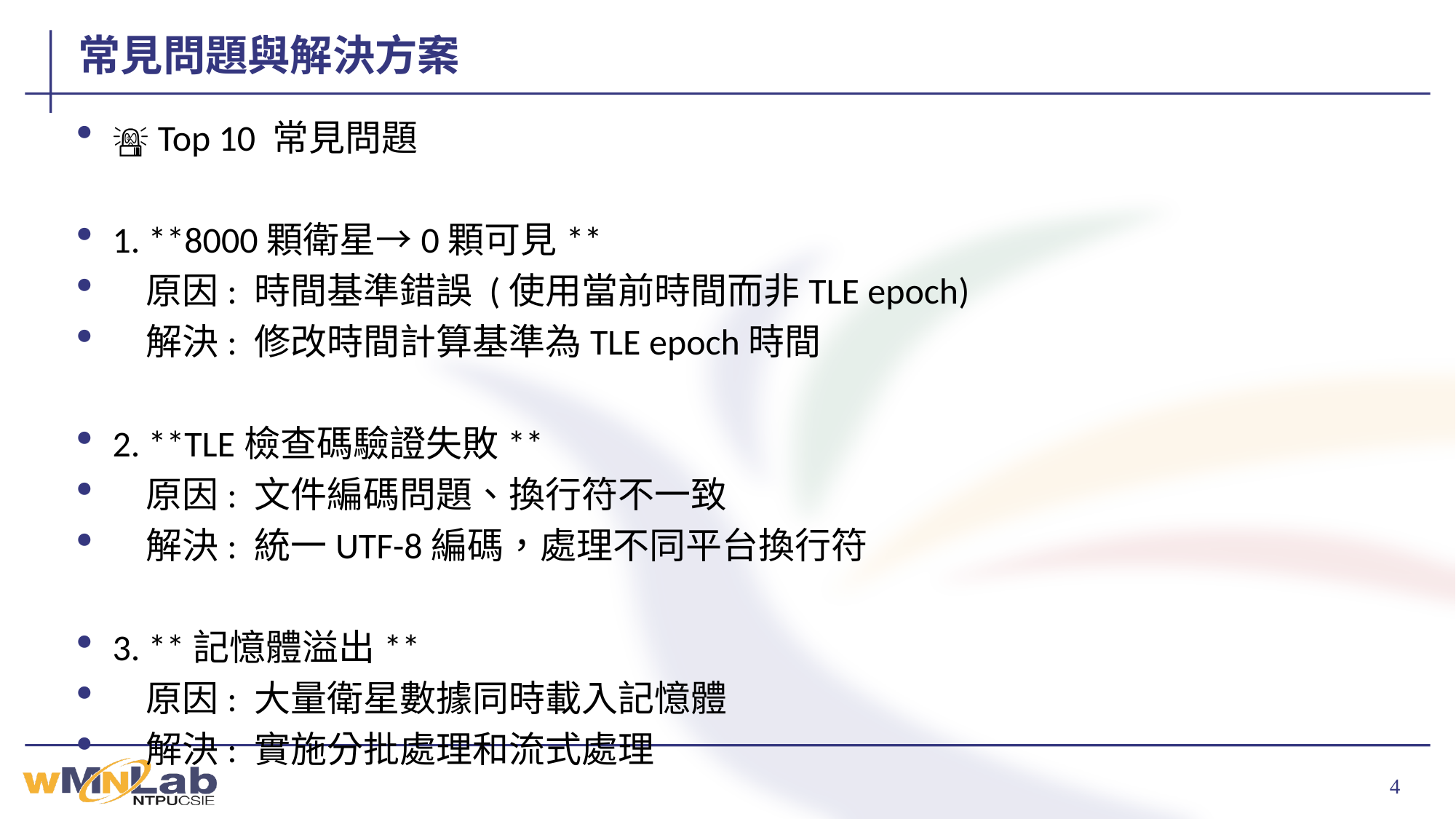

# 常見問題與解決方案
🚨 Top 10 常見問題

1. **8000顆衛星→0顆可見**
   原因: 時間基準錯誤 (使用當前時間而非TLE epoch)
   解決: 修改時間計算基準為TLE epoch時間

2. **TLE檢查碼驗證失敗**
   原因: 文件編碼問題、換行符不一致
   解決: 統一UTF-8編碼，處理不同平台換行符

3. **記憶體溢出**
   原因: 大量衛星數據同時載入記憶體
   解決: 實施分批處理和流式處理

4. **計算精度不足**
   原因: 浮點數精度問題、時間轉換誤差
   解決: 使用高精度時間庫，檢查數值計算穩定性

5. **處理速度過慢**
   原因: 串行處理、重複計算、IO瓶頸
   解決: 並行處理、結果緩存、批量IO操作